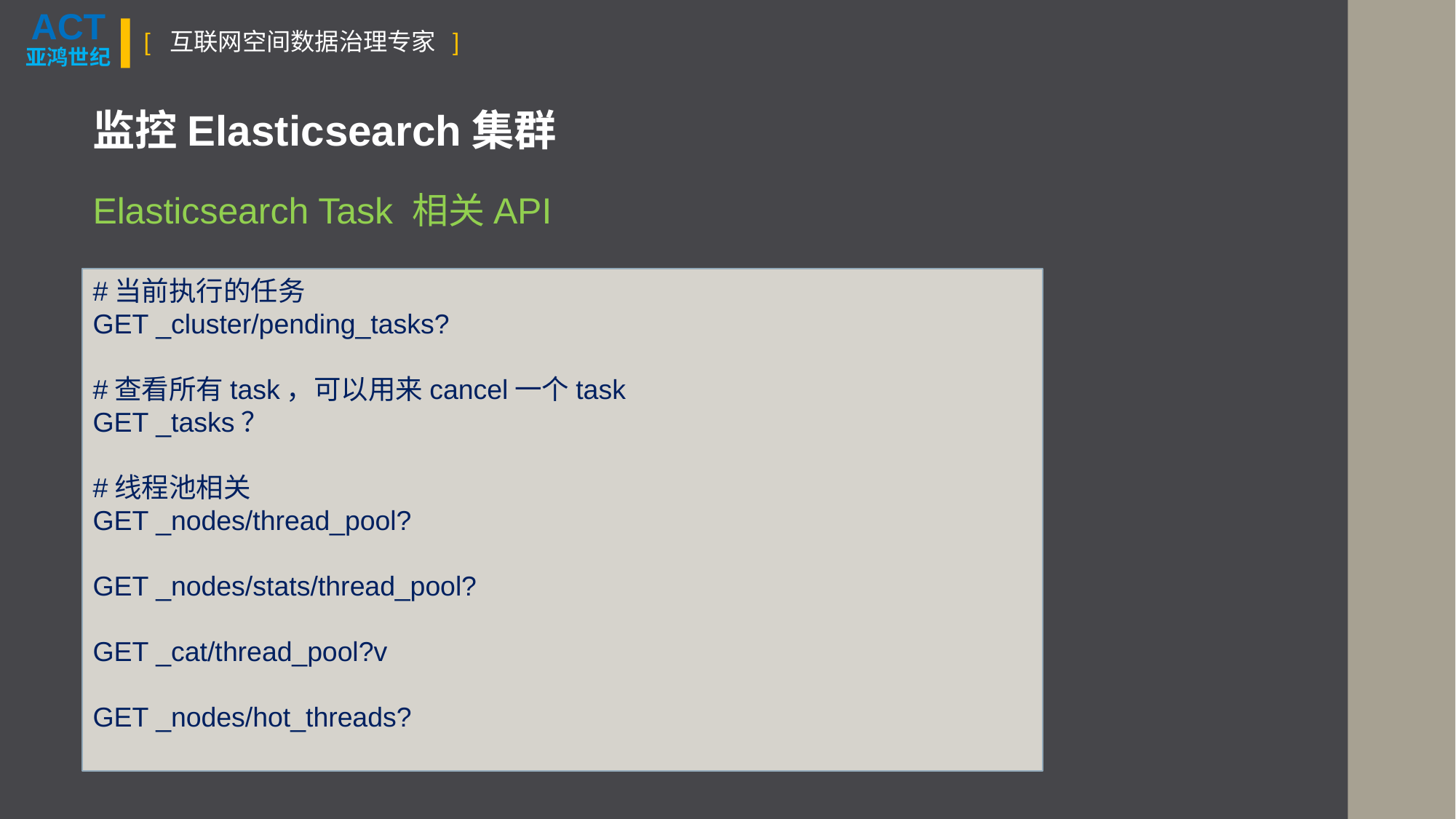

监控Elasticsearch集群
Elasticsearch Task 相关API
#当前执行的任务
GET _cluster/pending_tasks?

#查看所有task，可以用来cancel一个task
GET _tasks？

#线程池相关
GET _nodes/thread_pool?

GET _nodes/stats/thread_pool?

GET _cat/thread_pool?v

GET _nodes/hot_threads?